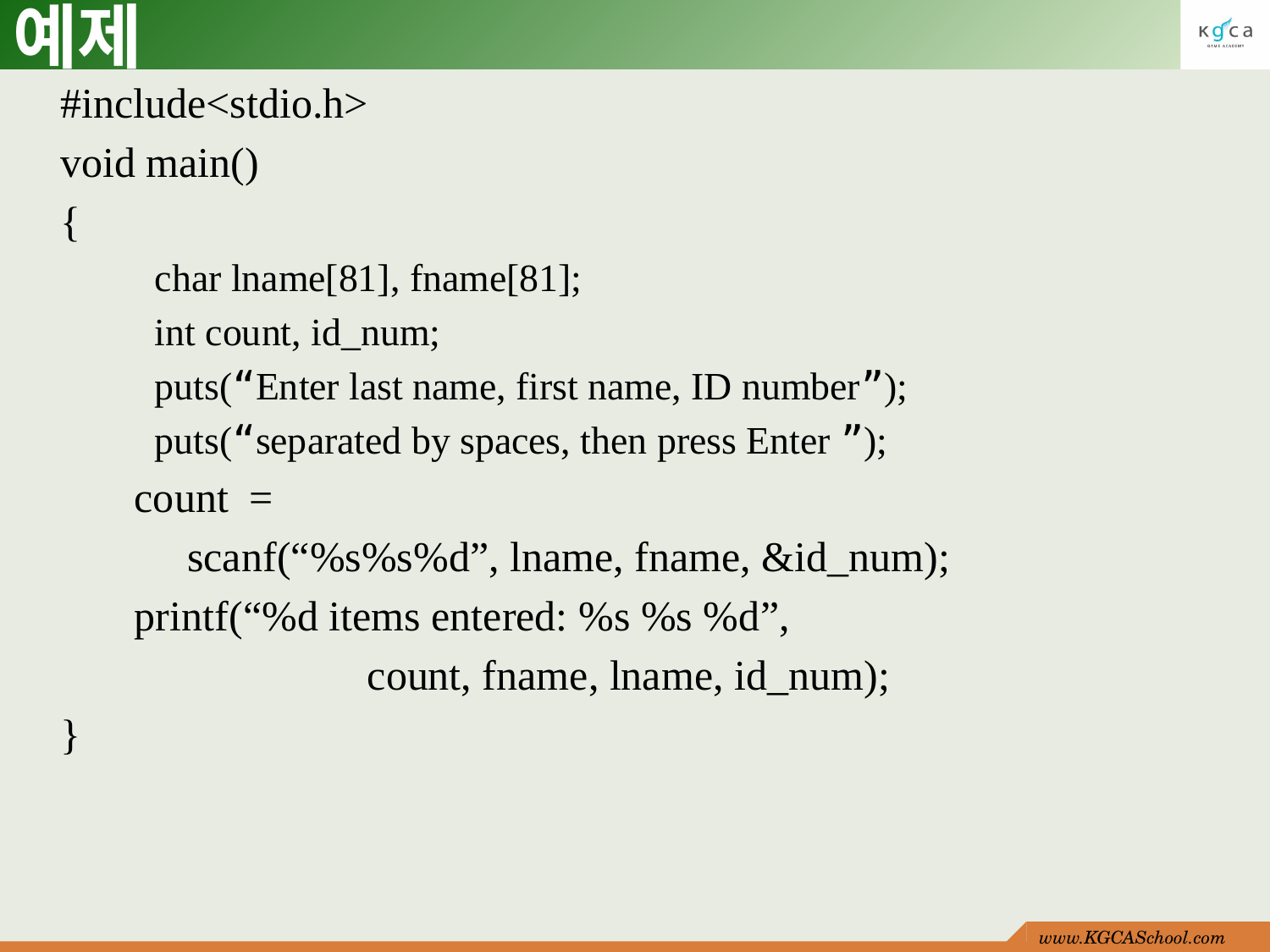

# 예제
#include<stdio.h>
void main()
{
    char lname[81], fname[81];
    int count, id_num;
    puts(“Enter last name, first name, ID number”);
    puts(“separated by spaces, then press Enter ”);
       count  =
            scanf(“%s%s%d”, lname, fname, &id_num);
       printf(“%d items entered: %s %s %d”,
                             count, fname, lname, id_num);
}